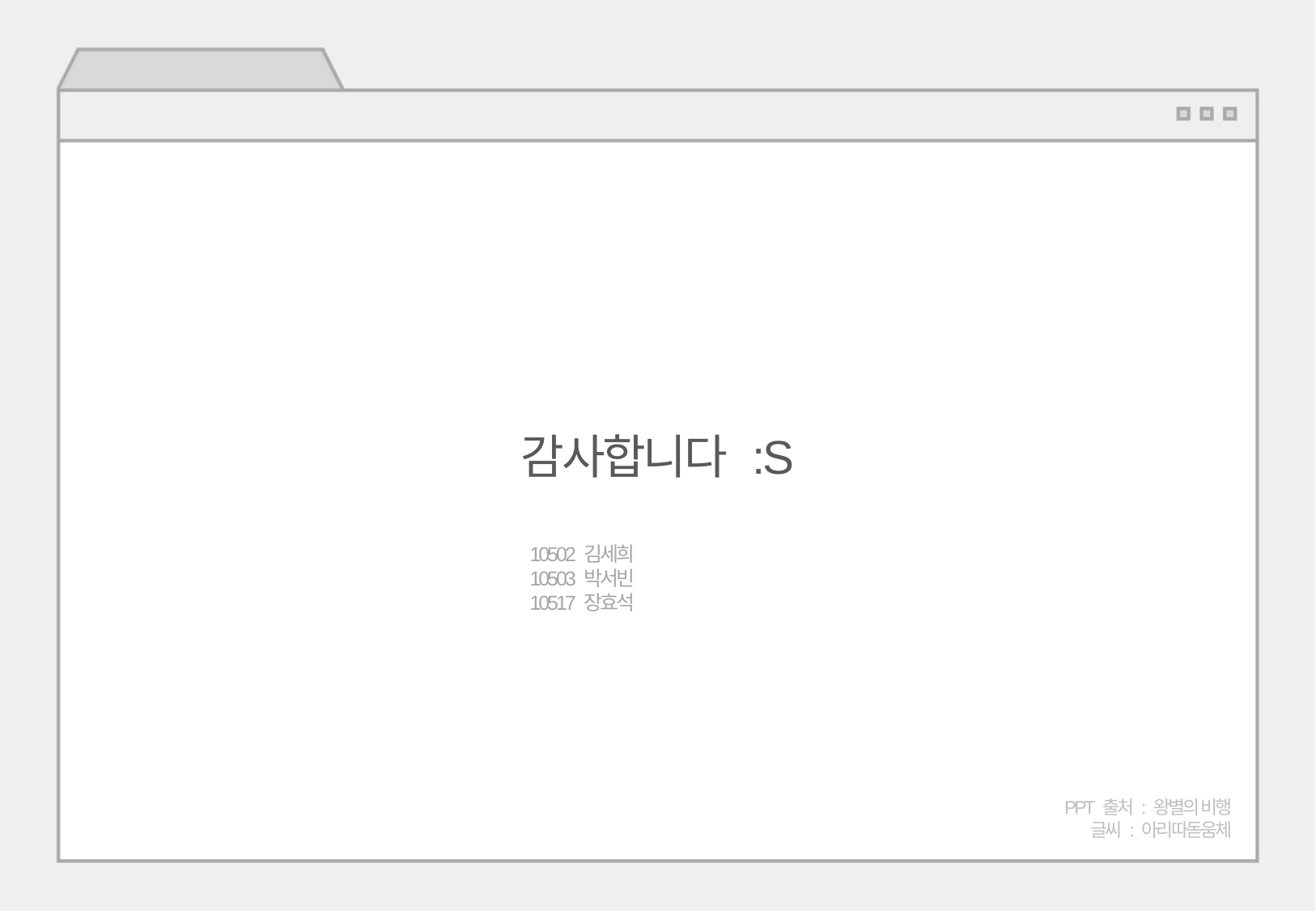

감사합니다 :S
10502 김세희
10503 박서빈
10517 장효석
PPT 출처 : 왕별의 비행
글씨 : 아리따돋움체